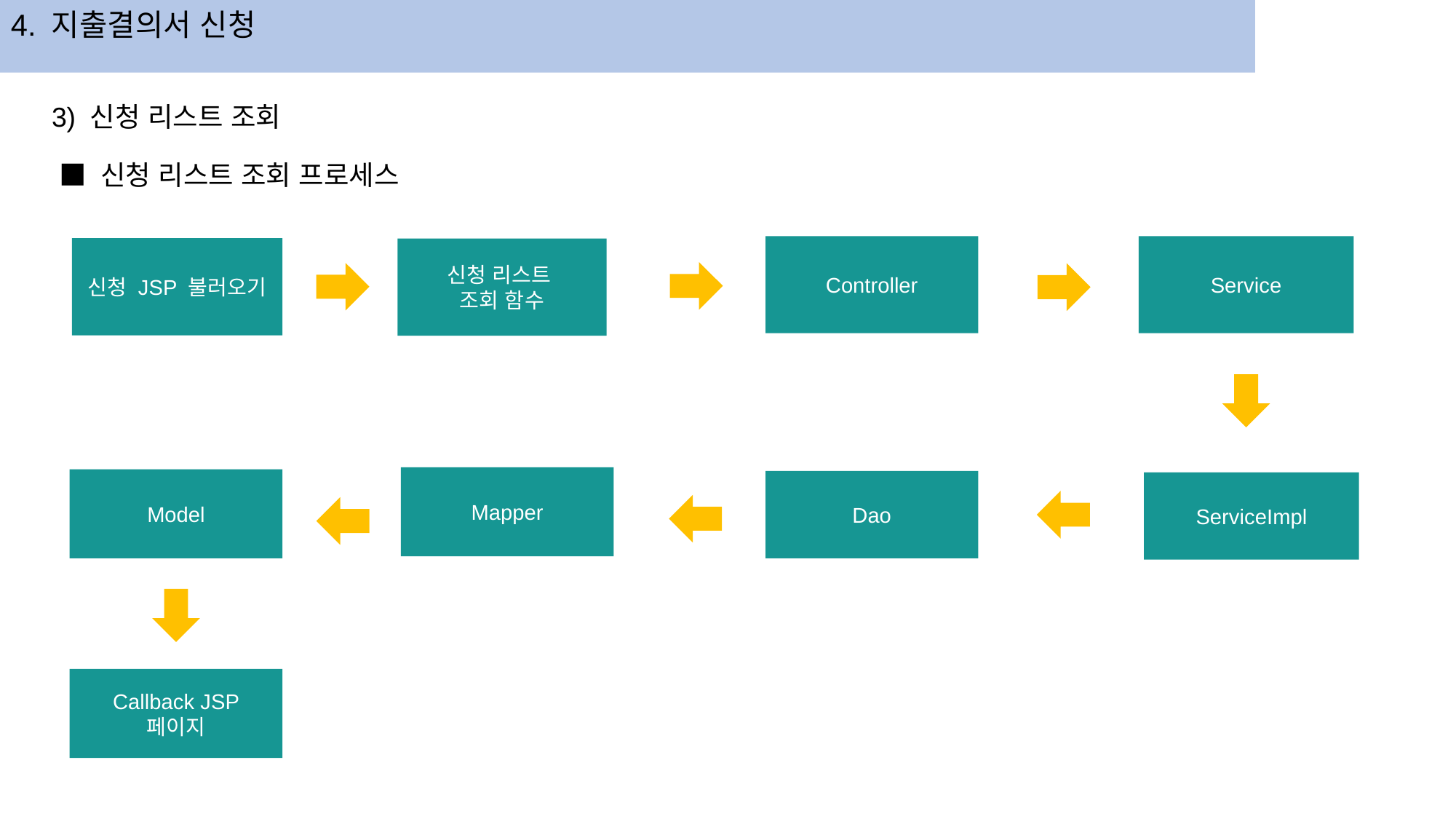

4. 지출결의서 신청
3) 신청 리스트 조회
■ 신청 리스트 조회 프로세스
Controller
Service
신청 JSP 불러오기

신청 리스트
조회 함수

Mapper
Model
Dao
ServiceImpl

Callback JSP 페이지